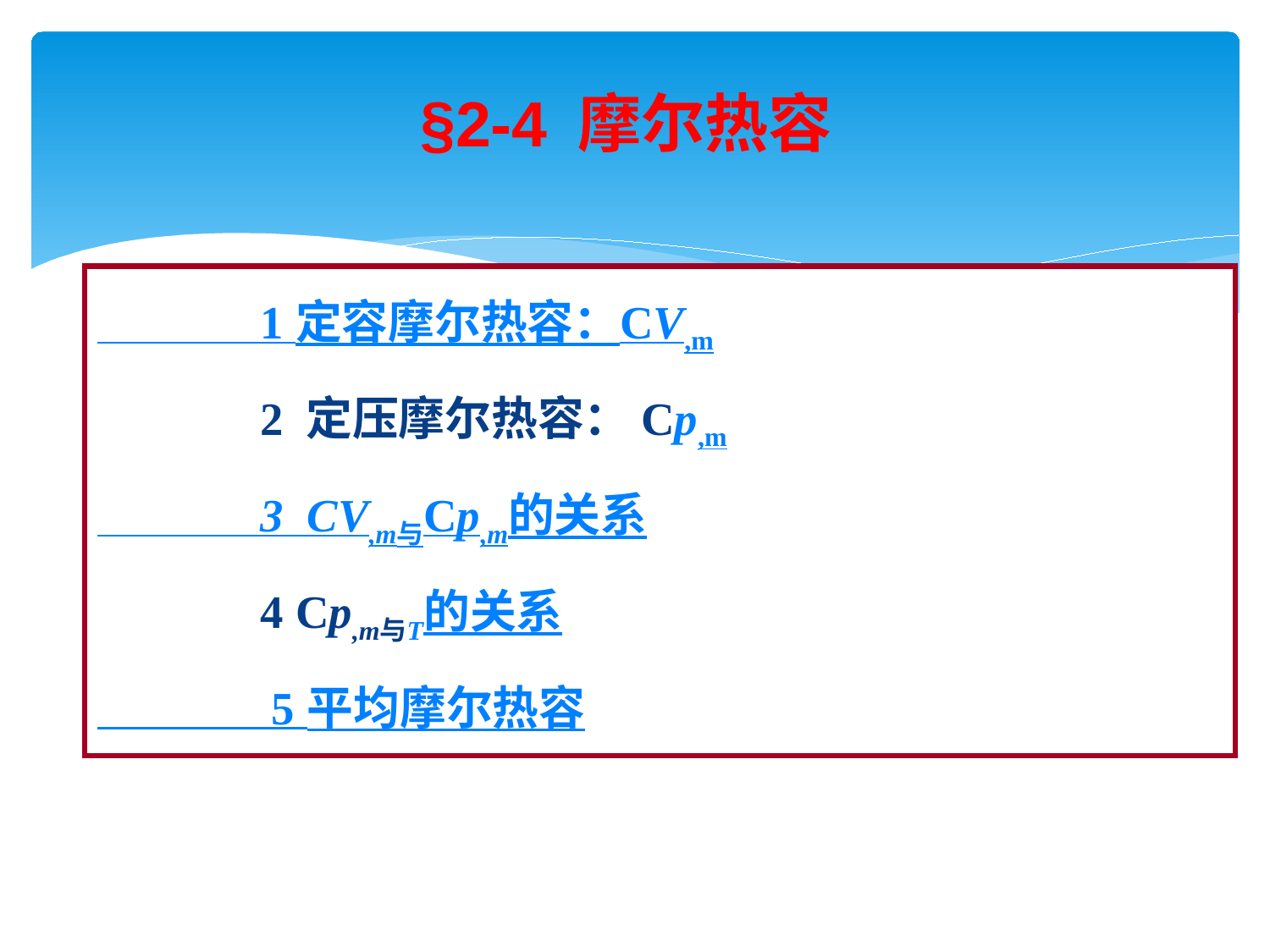

# §2-4 摩尔热容
              1 定容摩尔热容：CV,m
              2 定压摩尔热容： Cp,m
              3  CV,m与Cp,m的关系
              4 Cp,m与T的关系
               5 平均摩尔热容